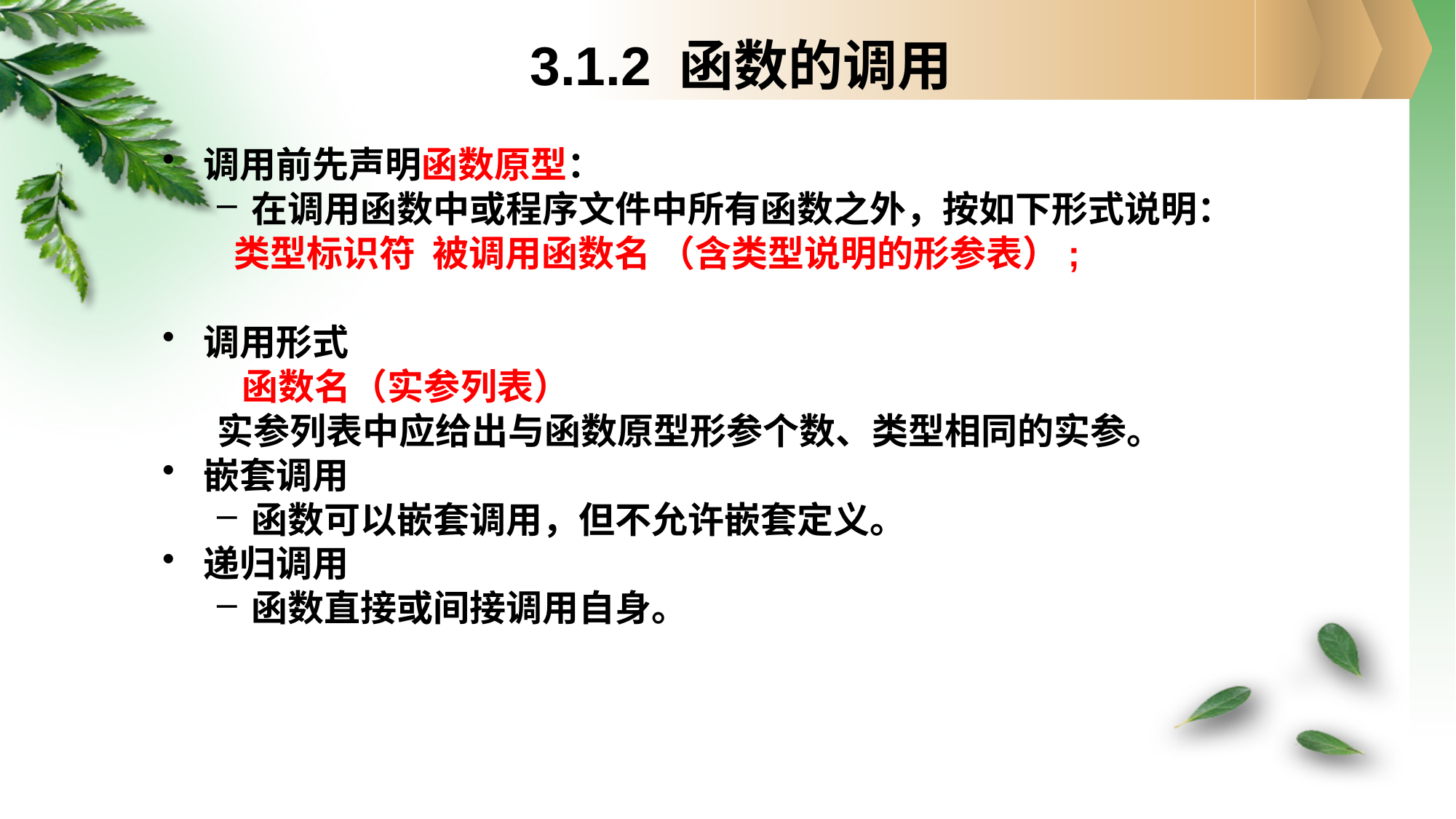

3.1.2 函数的调用
调用前先声明函数原型：
在调用函数中或程序文件中所有函数之外，按如下形式说明：
 类型标识符  被调用函数名 （含类型说明的形参表）;

调用形式
  函数名（实参列表）
实参列表中应给出与函数原型形参个数、类型相同的实参。
嵌套调用
函数可以嵌套调用，但不允许嵌套定义。
递归调用
函数直接或间接调用自身。